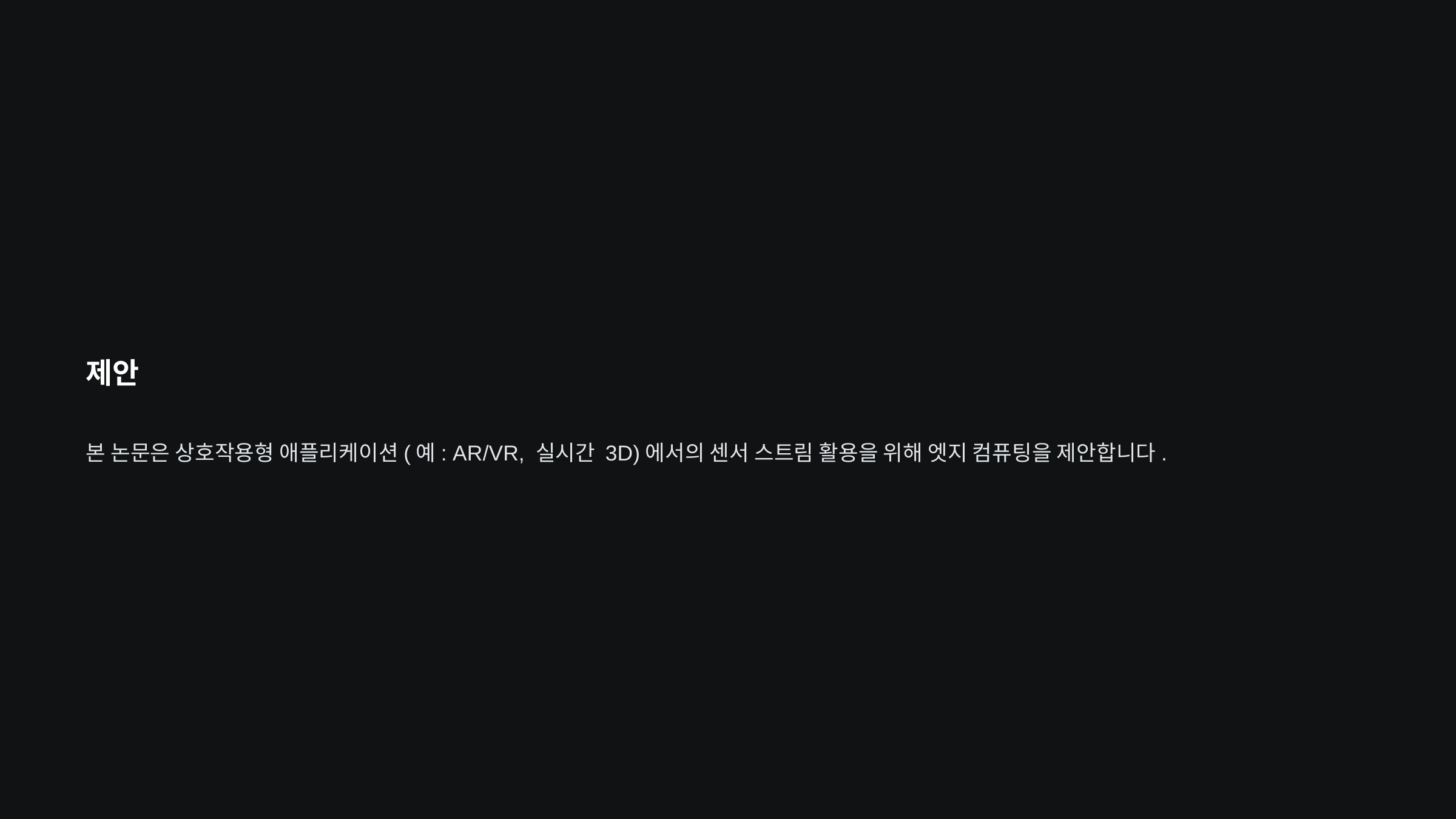

제안
본 논문은 상호작용형 애플리케이션(예: AR/VR, 실시간 3D)에서의 센서 스트림 활용을 위해 엣지 컴퓨팅을 제안합니다.